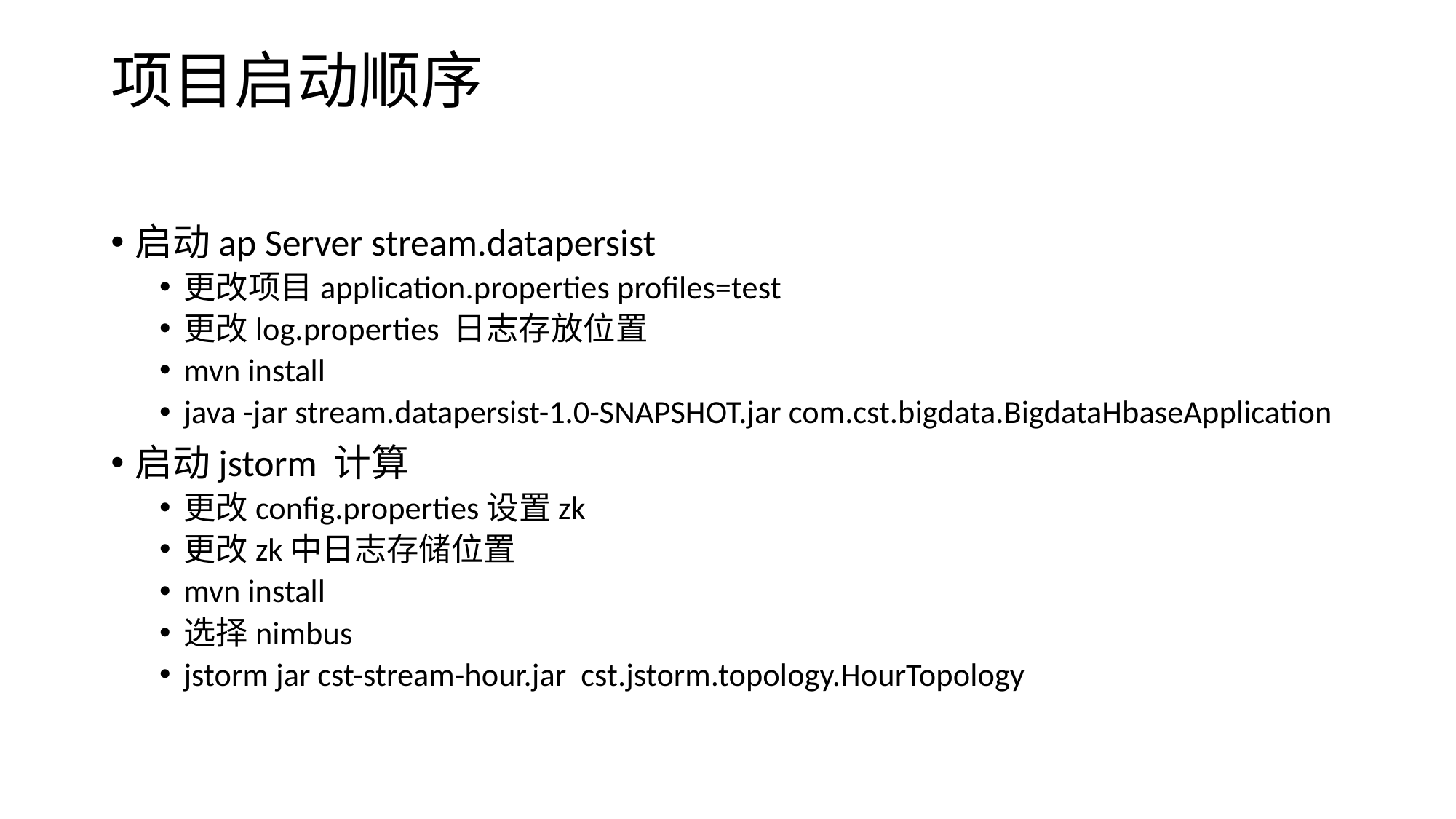

# 项目启动顺序
启动ap Server stream.datapersist
更改项目application.properties profiles=test
更改log.properties 日志存放位置
mvn install
java -jar stream.datapersist-1.0-SNAPSHOT.jar com.cst.bigdata.BigdataHbaseApplication
启动jstorm 计算
更改config.properties设置zk
更改zk中日志存储位置
mvn install
选择nimbus
jstorm jar cst-stream-hour.jar  cst.jstorm.topology.HourTopology